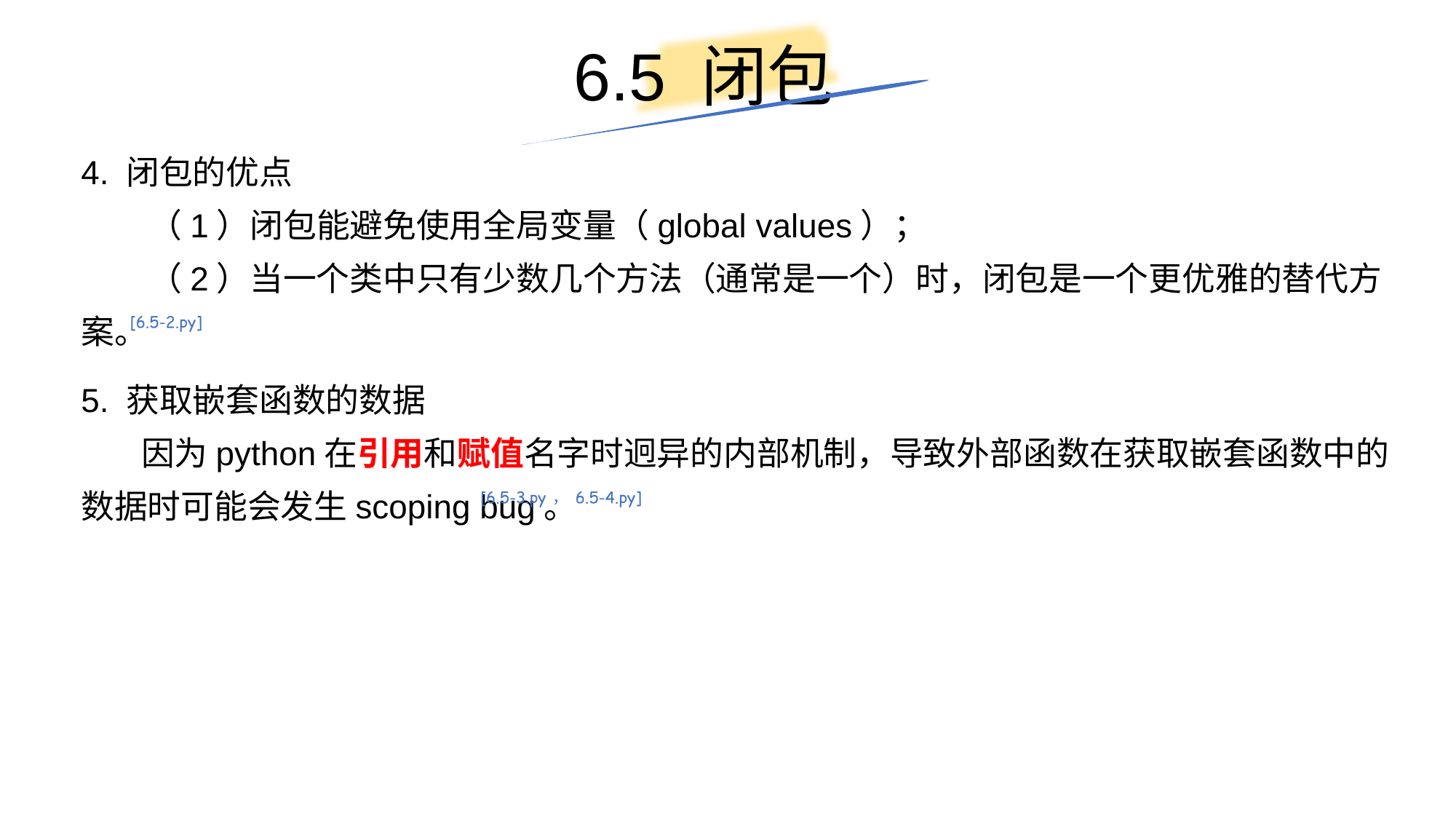

# 6.5 闭包

4. 闭包的优点
        （1）闭包能避免使用全局变量（global values）；
        （2）当一个类中只有少数几个方法（通常是一个）时，闭包是一个更优雅的替代方案。
[6.5-2.py]
5. 获取嵌套函数的数据
       因为python在引用和赋值名字时迥异的内部机制，导致外部函数在获取嵌套函数中的数据时可能会发生scoping bug。
[6.5-3.py，6.5-4.py]